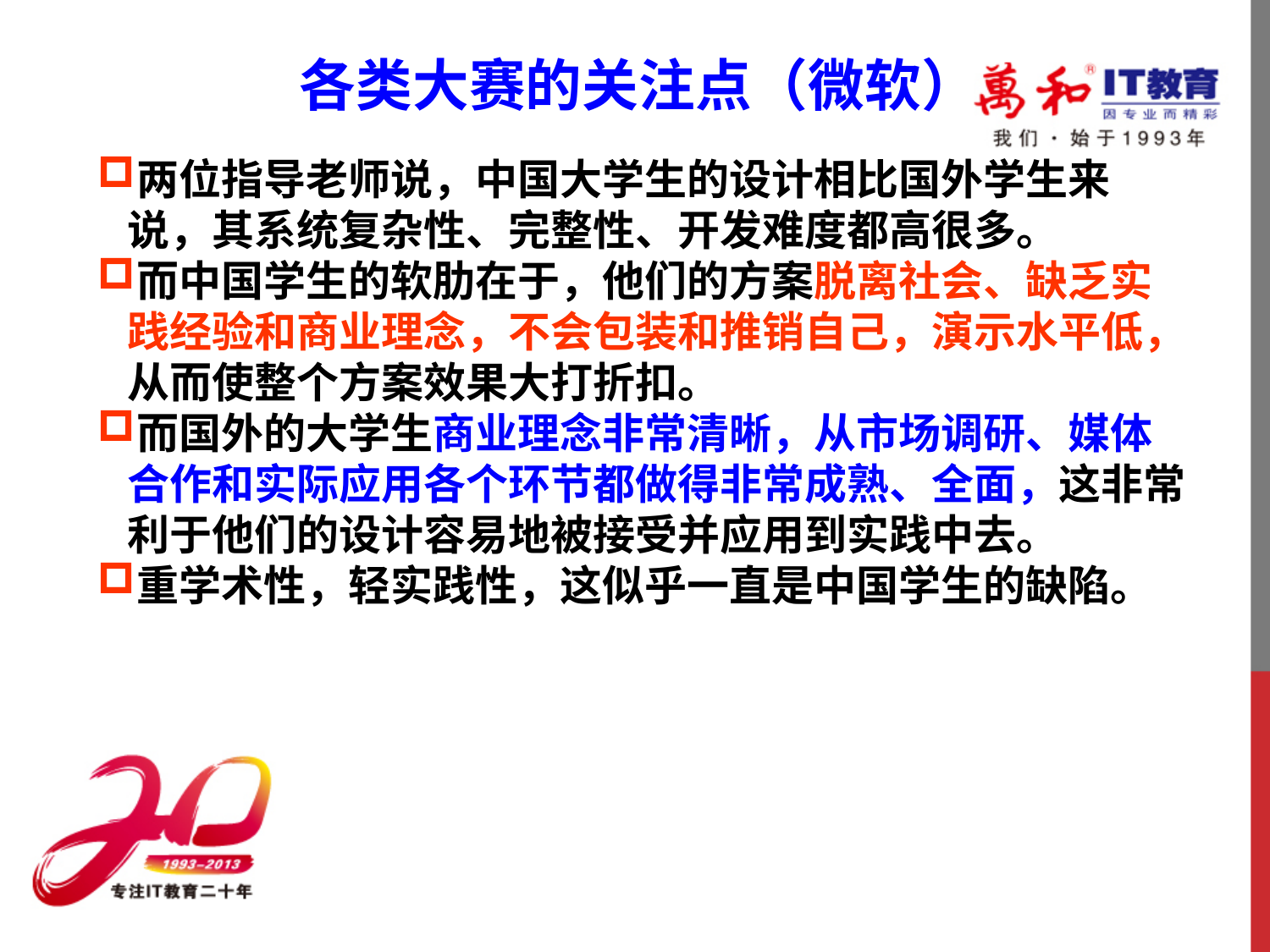

各类大赛的关注点（微软）
两位指导老师说，中国大学生的设计相比国外学生来说，其系统复杂性、完整性、开发难度都高很多。
而中国学生的软肋在于，他们的方案脱离社会、缺乏实践经验和商业理念，不会包装和推销自己，演示水平低，从而使整个方案效果大打折扣。
而国外的大学生商业理念非常清晰，从市场调研、媒体合作和实际应用各个环节都做得非常成熟、全面，这非常利于他们的设计容易地被接受并应用到实践中去。
重学术性，轻实践性，这似乎一直是中国学生的缺陷。